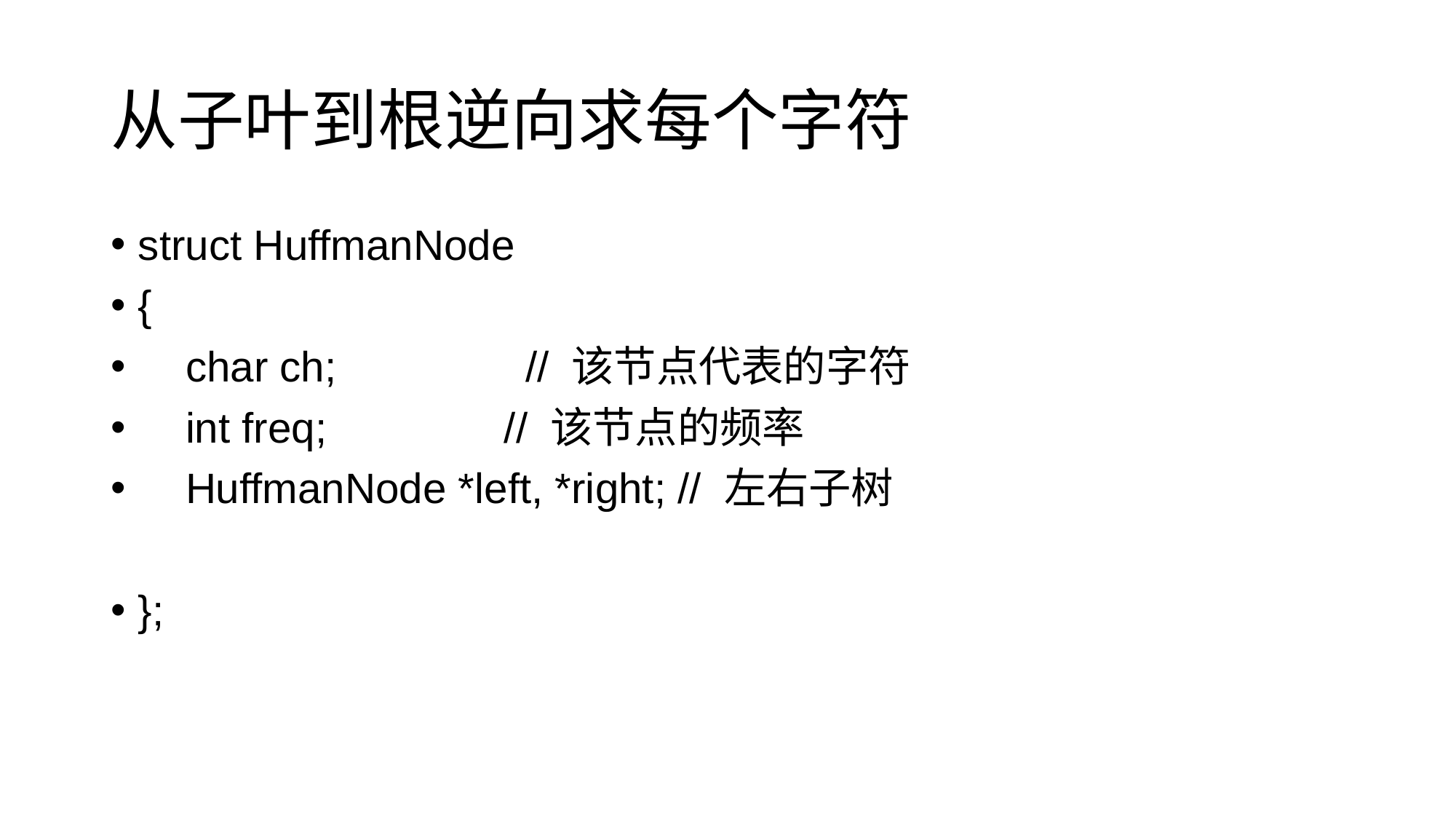

# 从子叶到根逆向求每个字符
struct HuffmanNode
{
    char ch;                // 该节点代表的字符
    int freq;               // 该节点的频率
    HuffmanNode *left, *right; // 左右子树

};